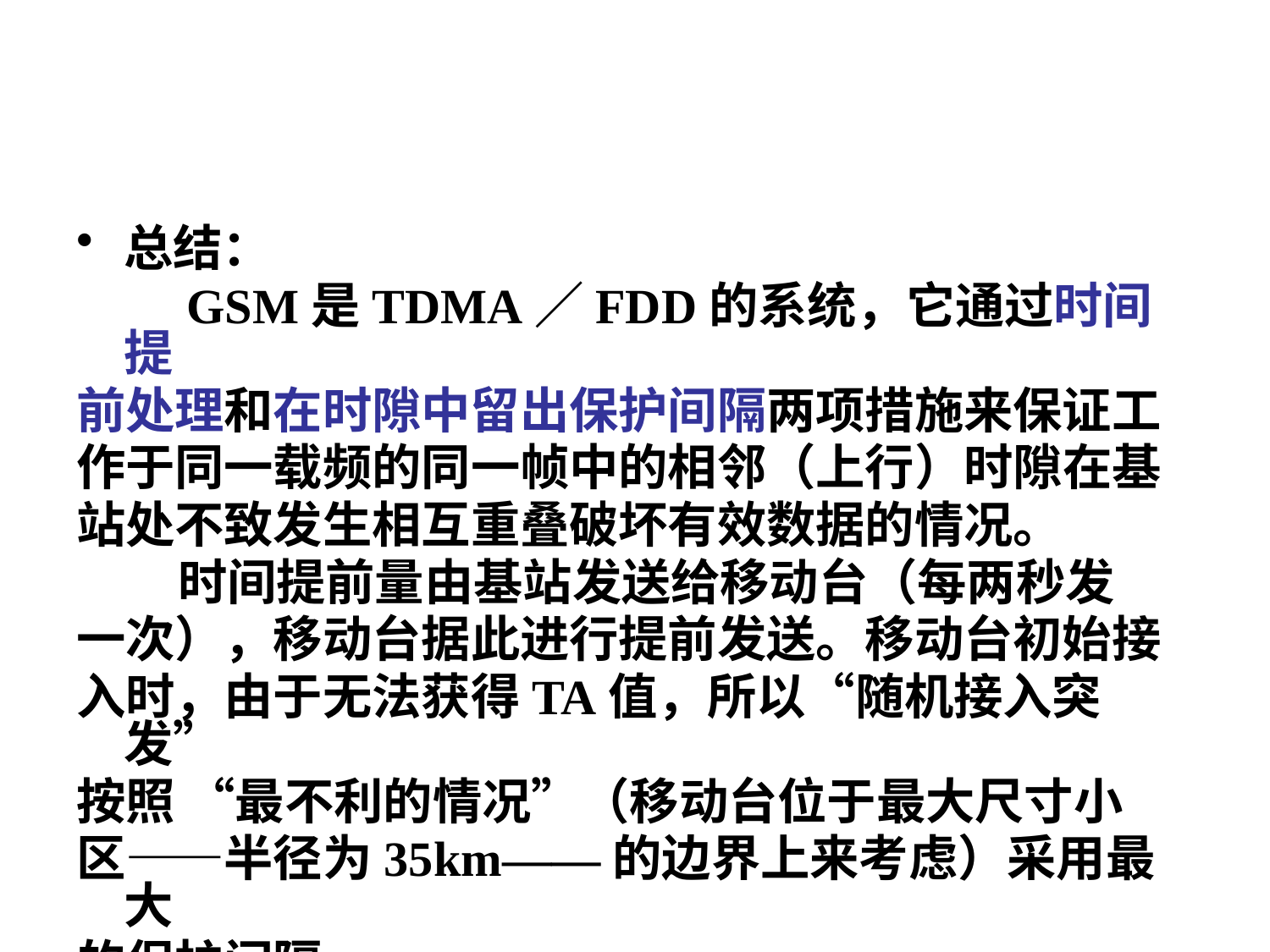

#
总结：
         GSM是TDMA／FDD的系统，它通过时间提
前处理和在时隙中留出保护间隔两项措施来保证工
作于同一载频的同一帧中的相邻（上行）时隙在基
站处不致发生相互重叠破坏有效数据的情况。
        时间提前量由基站发送给移动台（每两秒发
一次），移动台据此进行提前发送。移动台初始接
入时，由于无法获得TA值，所以“随机接入突发”
按照 “最不利的情况”（移动台位于最大尺寸小
区——半径为35km——的边界上来考虑）采用最大
的保护间隔。